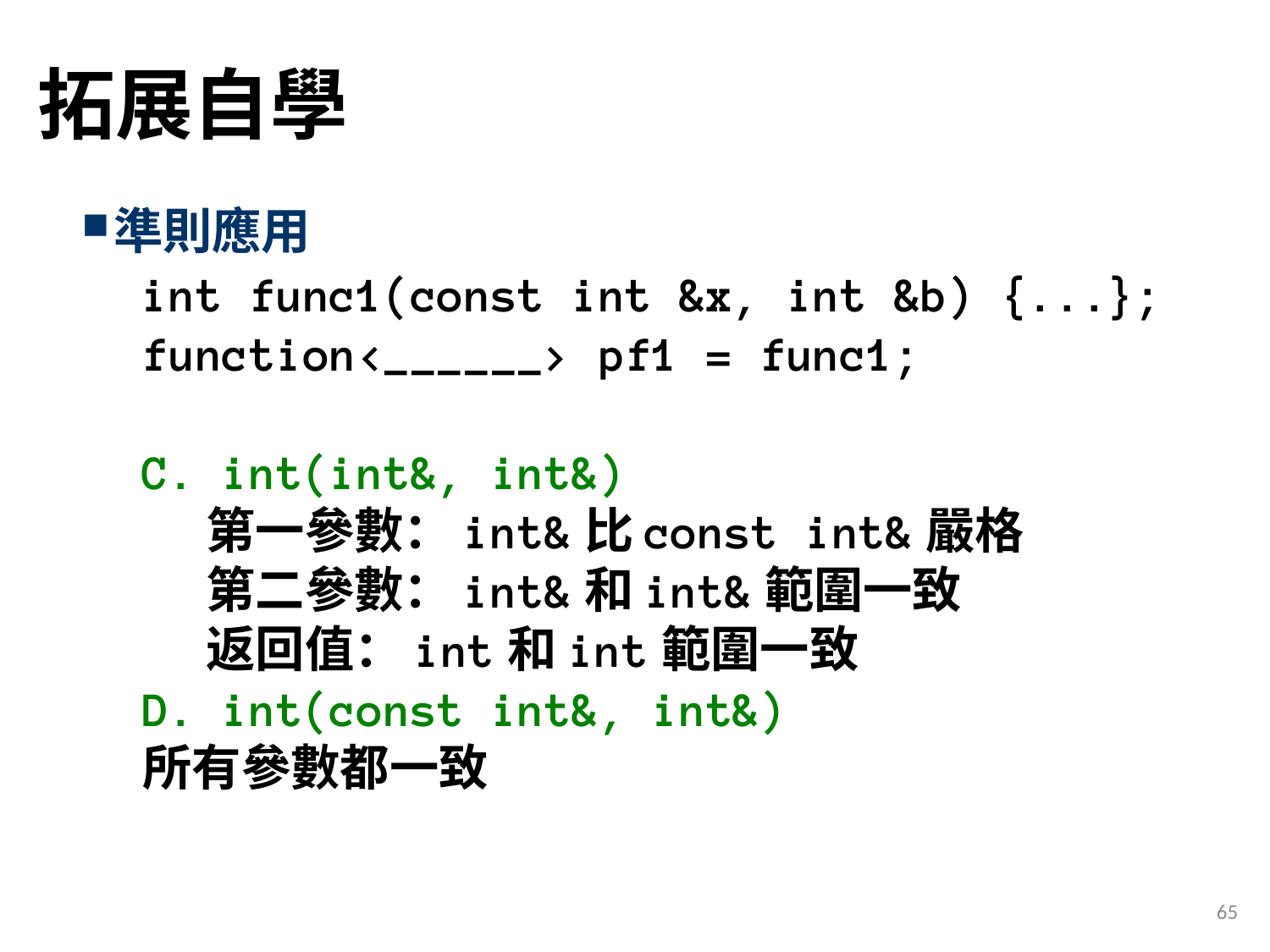

# 拓展自學
準則應用
int func1(const int &x, int &b) {...};
function<______> pf1 = func1;

C. int(int&, int&)
第一參數：int&比const int&嚴格
第二參數：int&和int&範圍一致
返回值：int和int範圍一致
D. int(const int&, int&)
所有參數都一致
65